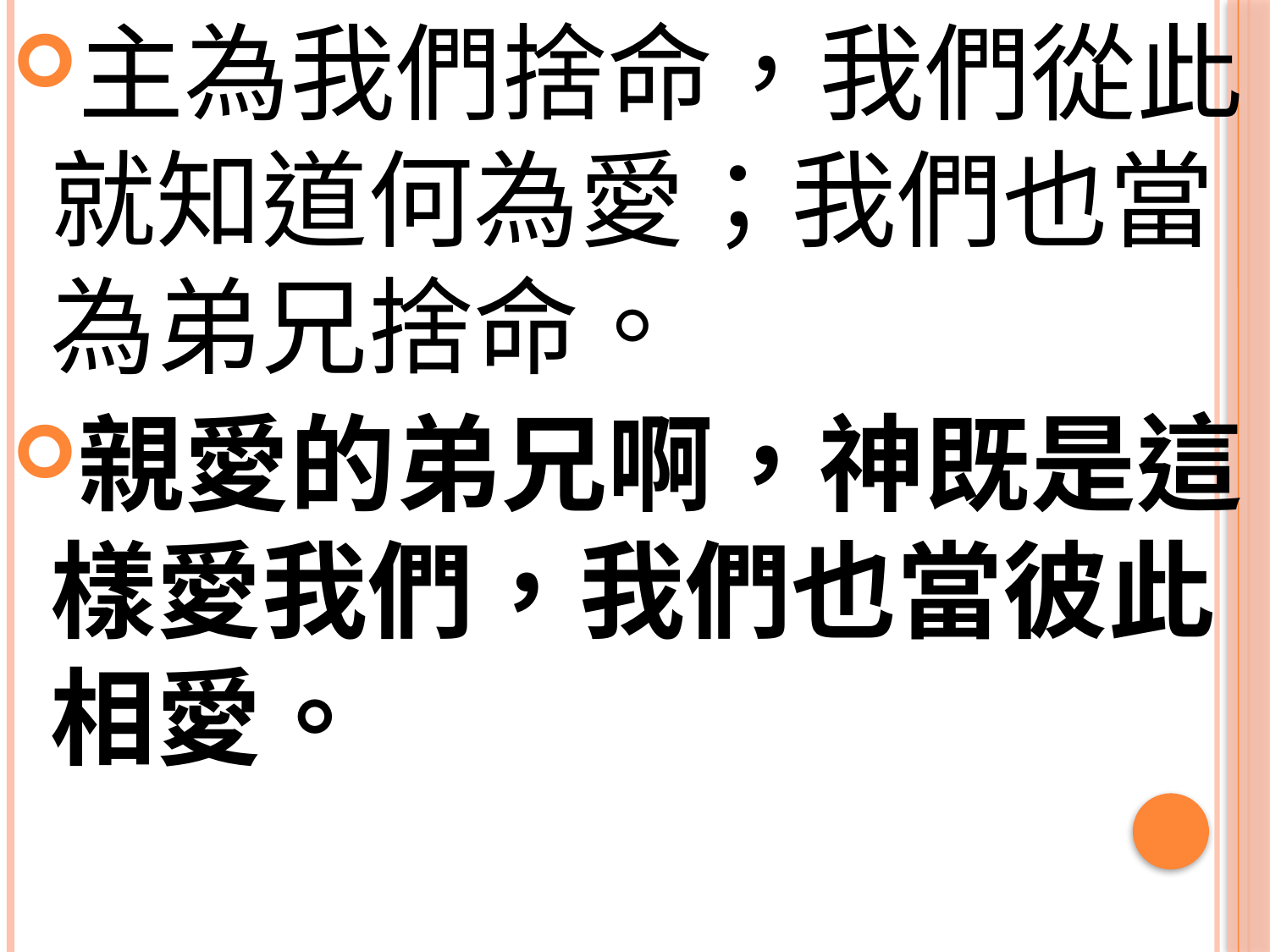

主為我們捨命，我們從此就知道何為愛；我們也當為弟兄捨命。
親愛的弟兄啊，神既是這樣愛我們，我們也當彼此相愛。